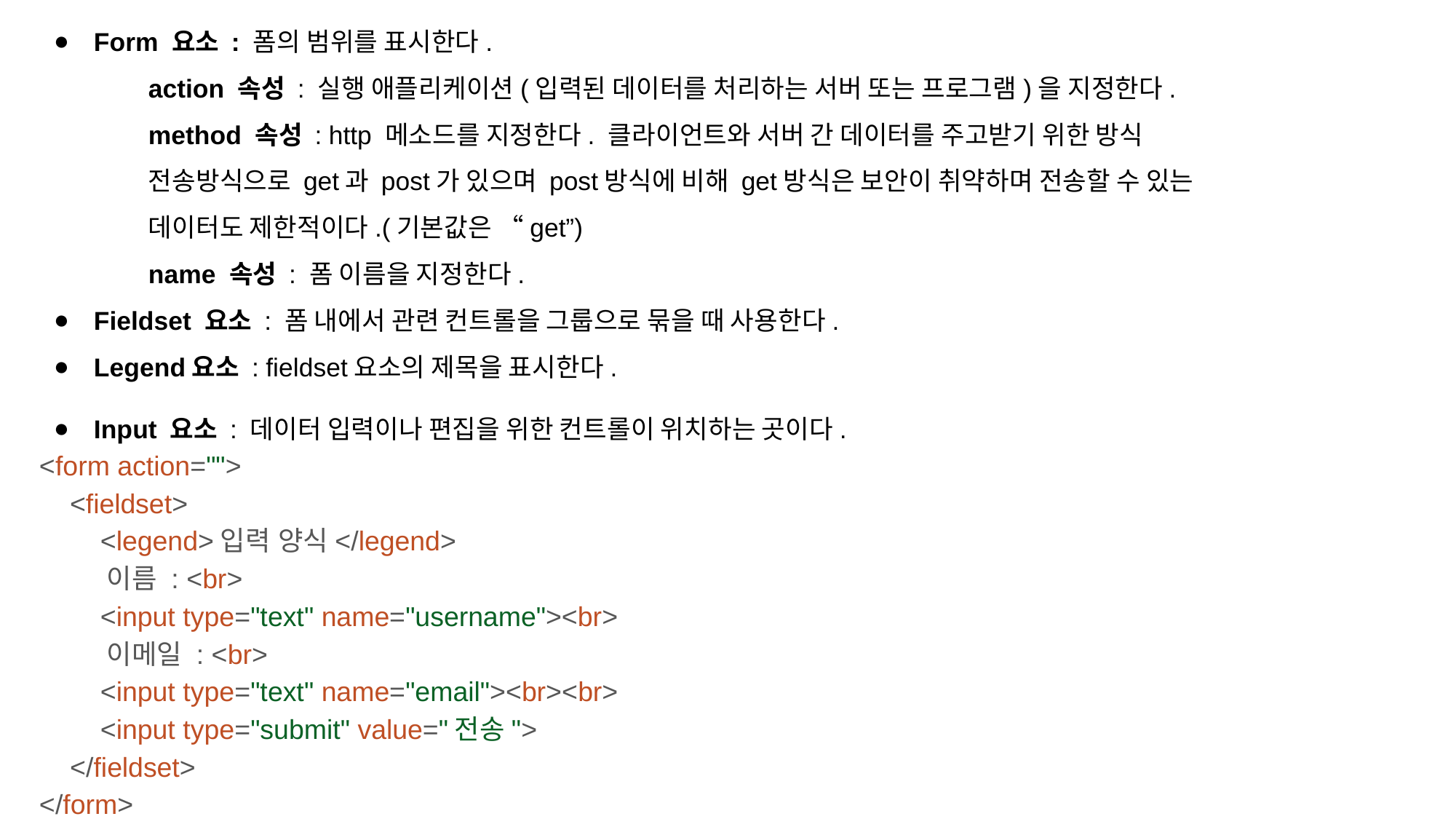

Form 요소 : 폼의 범위를 표시한다.
	action 속성 : 실행 애플리케이션(입력된 데이터를 처리하는 서버 또는 프로그램)을 지정한다.
	method 속성 : http 메소드를 지정한다. 클라이언트와 서버 간 데이터를 주고받기 위한 방식
	전송방식으로 get과 post가 있으며 post방식에 비해 get방식은 보안이 취약하며 전송할 수 있는
	데이터도 제한적이다.(기본값은 “get”)
	name 속성 : 폼 이름을 지정한다.
Fieldset 요소 : 폼 내에서 관련 컨트롤을 그룹으로 묶을 때 사용한다.
Legend요소 : fieldset요소의 제목을 표시한다.
Input 요소 : 데이터 입력이나 편집을 위한 컨트롤이 위치하는 곳이다.
<form action="">
    <fieldset>
        <legend>입력 양식</legend>
        이름 : <br>
        <input type="text" name="username"><br>
        이메일 : <br>
        <input type="text" name="email"><br><br>
        <input type="submit" value="전송">
    </fieldset>
</form>